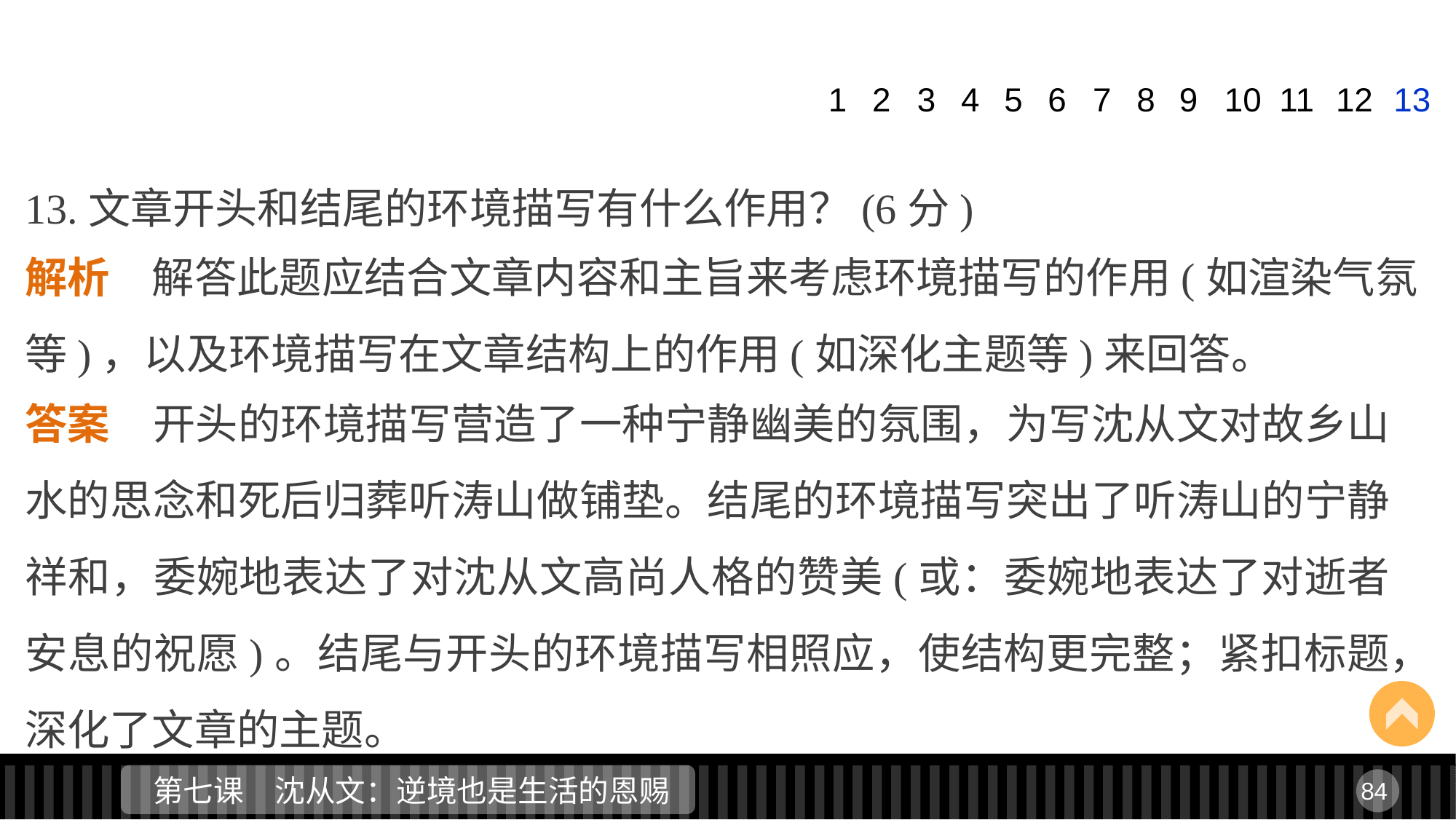

1
2
3
4
5
6
7
8
9
11
12
13
10
13.文章开头和结尾的环境描写有什么作用？(6分)
解析　解答此题应结合文章内容和主旨来考虑环境描写的作用(如渲染气氛等)，以及环境描写在文章结构上的作用(如深化主题等)来回答。
答案　开头的环境描写营造了一种宁静幽美的氛围，为写沈从文对故乡山水的思念和死后归葬听涛山做铺垫。结尾的环境描写突出了听涛山的宁静祥和，委婉地表达了对沈从文高尚人格的赞美(或：委婉地表达了对逝者安息的祝愿)。结尾与开头的环境描写相照应，使结构更完整；紧扣标题，深化了文章的主题。